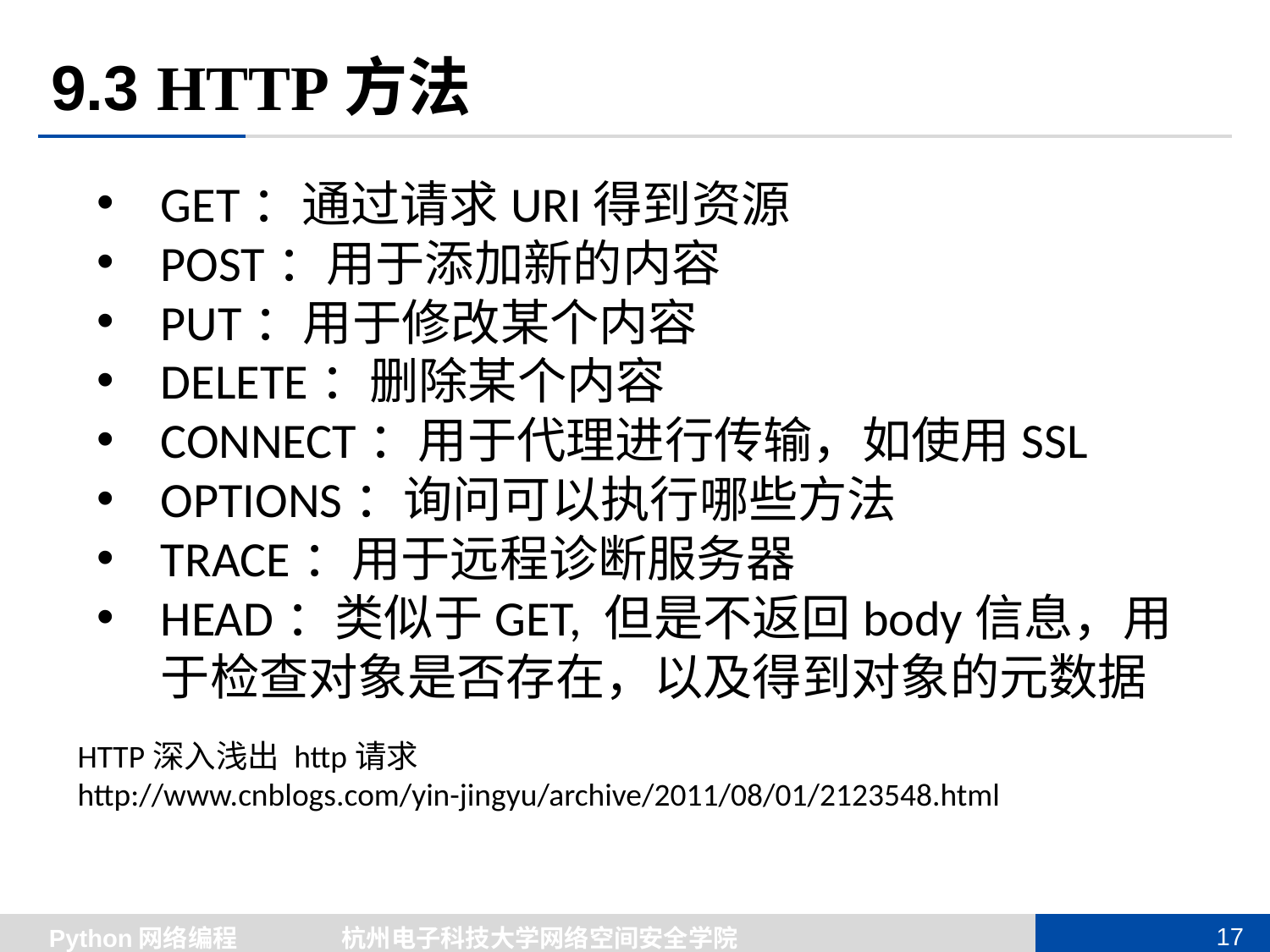

# 9.3 HTTP方法
GET：通过请求URI得到资源
POST：用于添加新的内容
PUT：用于修改某个内容
DELETE：删除某个内容
CONNECT：用于代理进行传输，如使用SSL
OPTIONS：询问可以执行哪些方法
TRACE：用于远程诊断服务器
HEAD：类似于GET, 但是不返回body信息，用于检查对象是否存在，以及得到对象的元数据
HTTP深入浅出 http请求
http://www.cnblogs.com/yin-jingyu/archive/2011/08/01/2123548.html